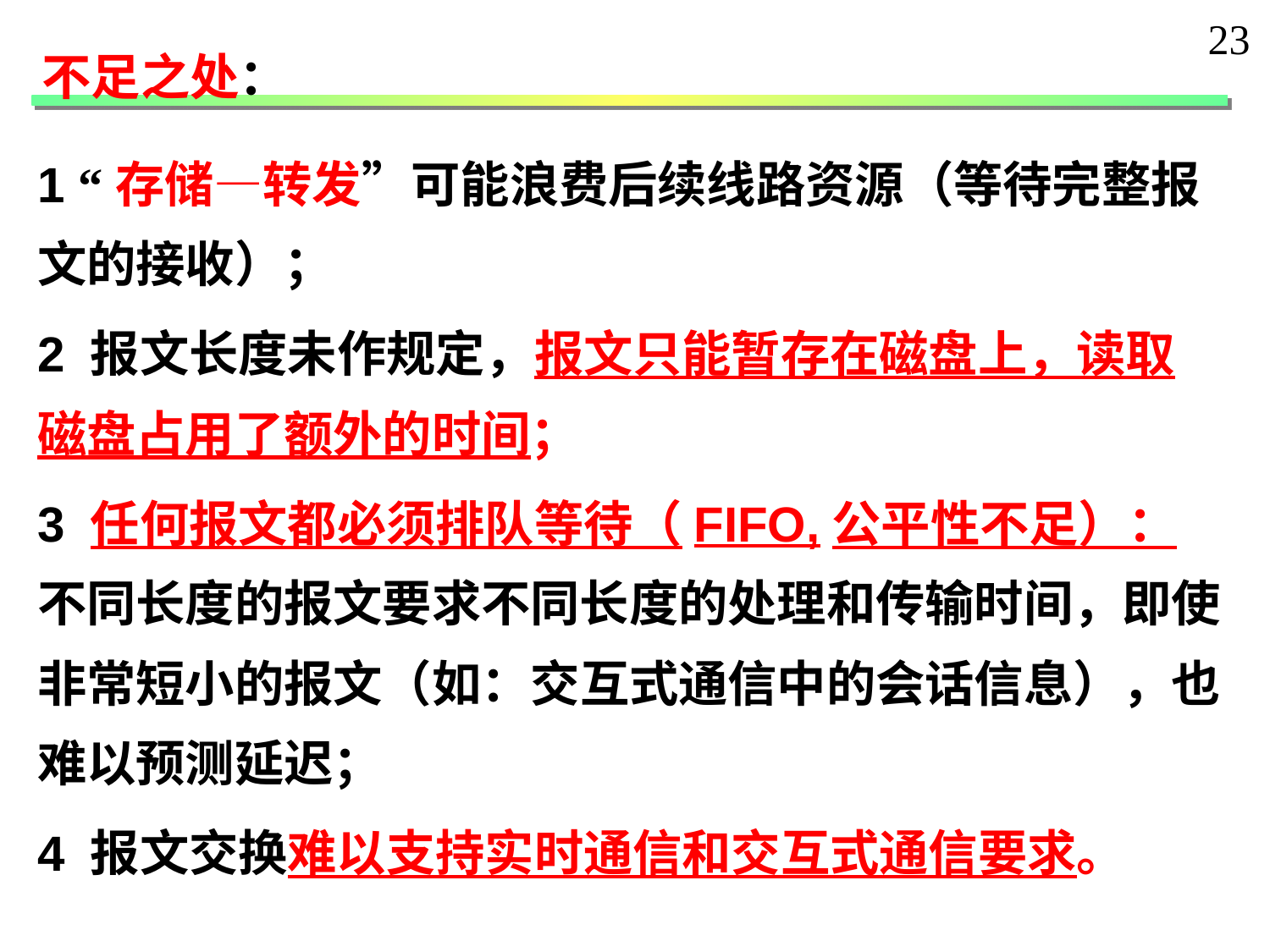

23
不足之处：

1 “存储—转发”可能浪费后续线路资源（等待完整报文的接收）；
2 报文长度未作规定，报文只能暂存在磁盘上，读取磁盘占用了额外的时间；
3 任何报文都必须排队等待（FIFO,公平性不足）：不同长度的报文要求不同长度的处理和传输时间，即使非常短小的报文（如：交互式通信中的会话信息），也难以预测延迟；
4 报文交换难以支持实时通信和交互式通信要求。